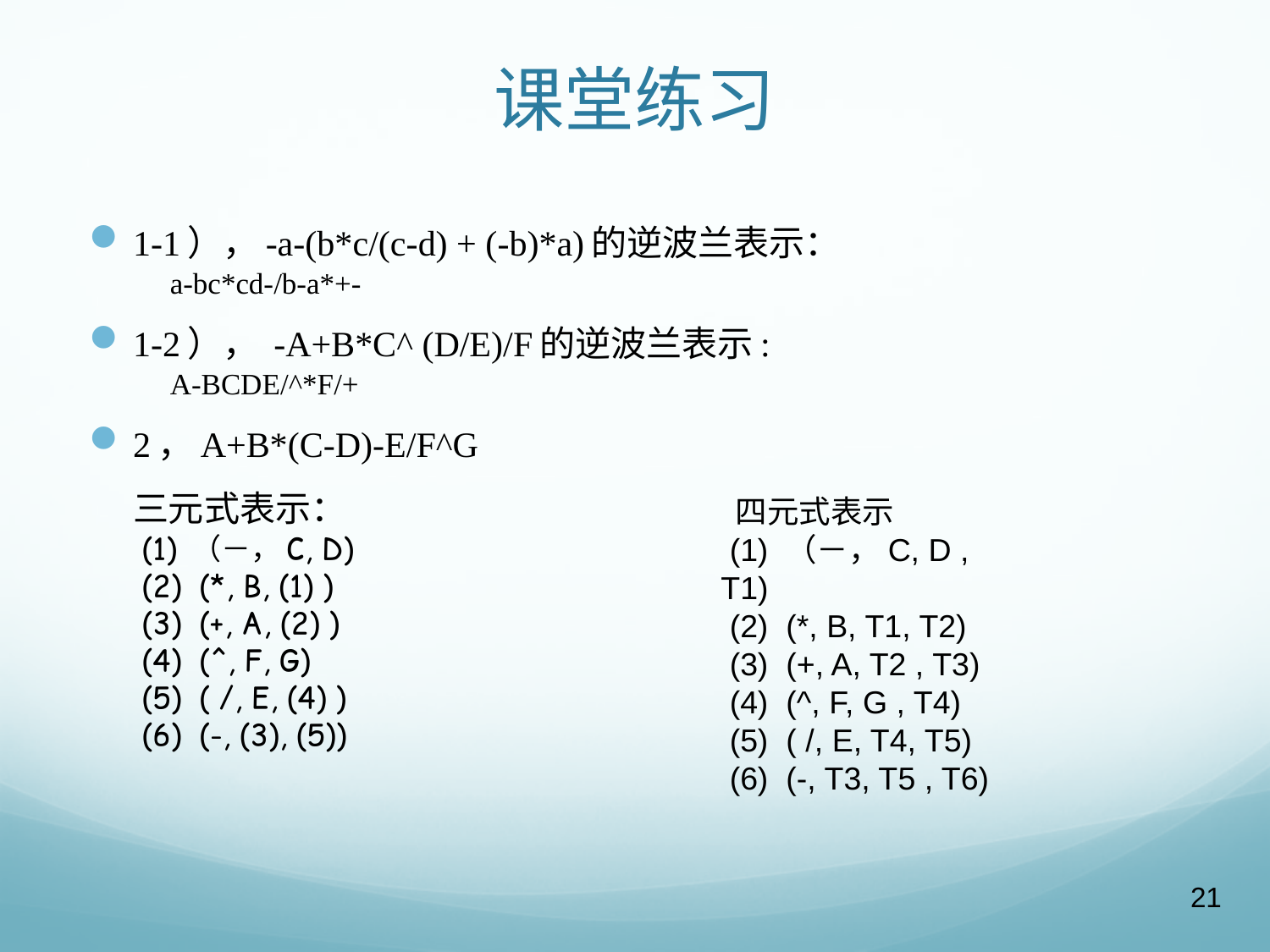

# 课堂练习
1-1），-a-(b*c/(c-d) + (-b)*a)的逆波兰表示：
     a-bc*cd-/b-a*+-
1-2）， -A+B*C^ (D/E)/F的逆波兰表示:
     A-BCDE/^*F/+
2，A+B*(C-D)-E/F^G
	三元式表示：
 (1) （－，C, D)
 (2)  (*, B, (1) )
 (3)  (+, A, (2) )
 (4)  (^, F, G)
 (5)  ( /, E, (4) )
 (6)  (-, (3), (5))

 四元式表示
 (1) （－，C, D , T1)
 (2)  (*, B, T1, T2)
 (3)  (+, A, T2 , T3)
 (4)  (^, F, G , T4)
 (5)  ( /, E, T4, T5)
 (6)  (-, T3, T5 , T6)
21